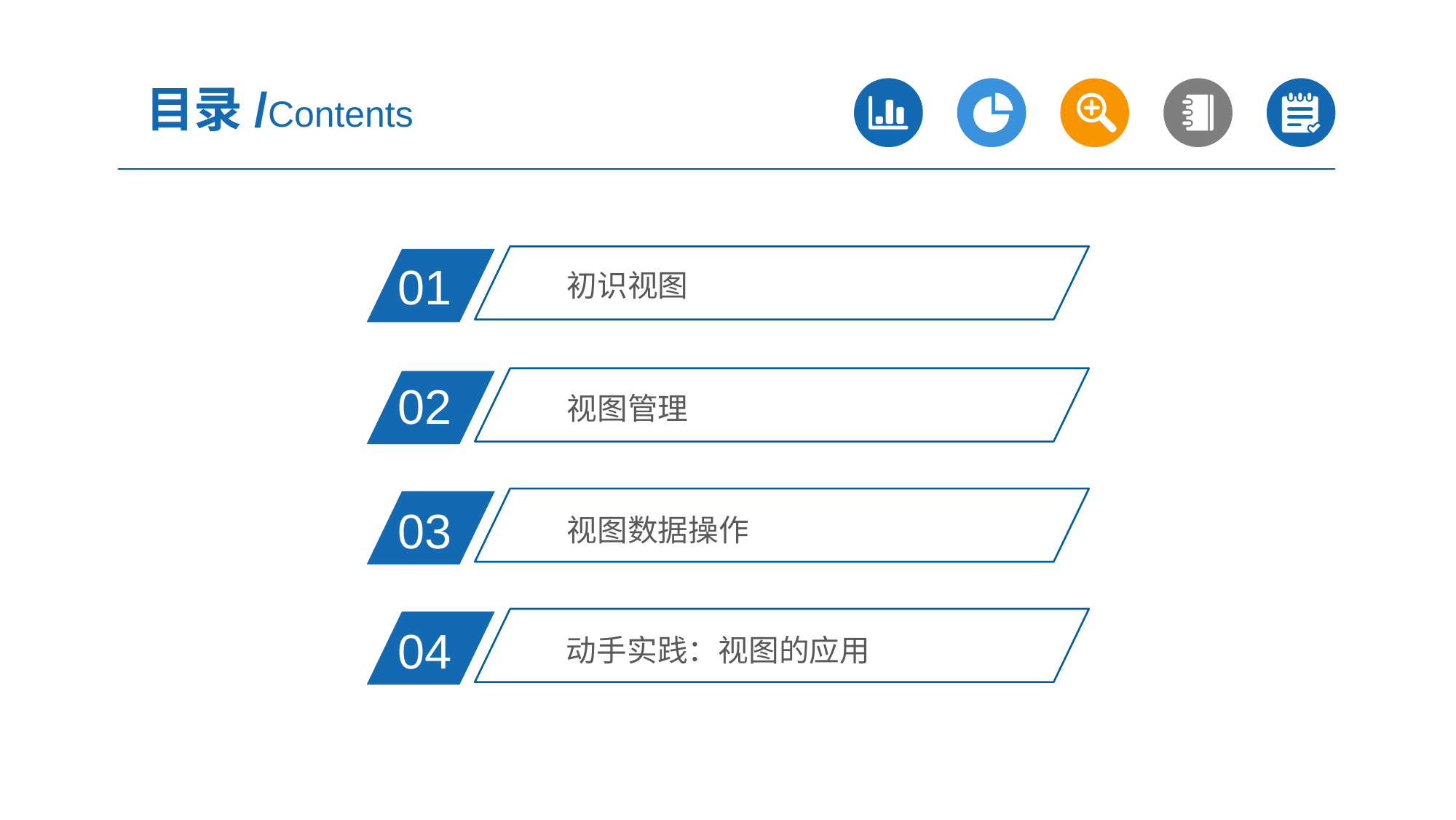

目录/Contents

初识视图

01

视图管理
02

视图数据操作

03

动手实践：视图的应用

04